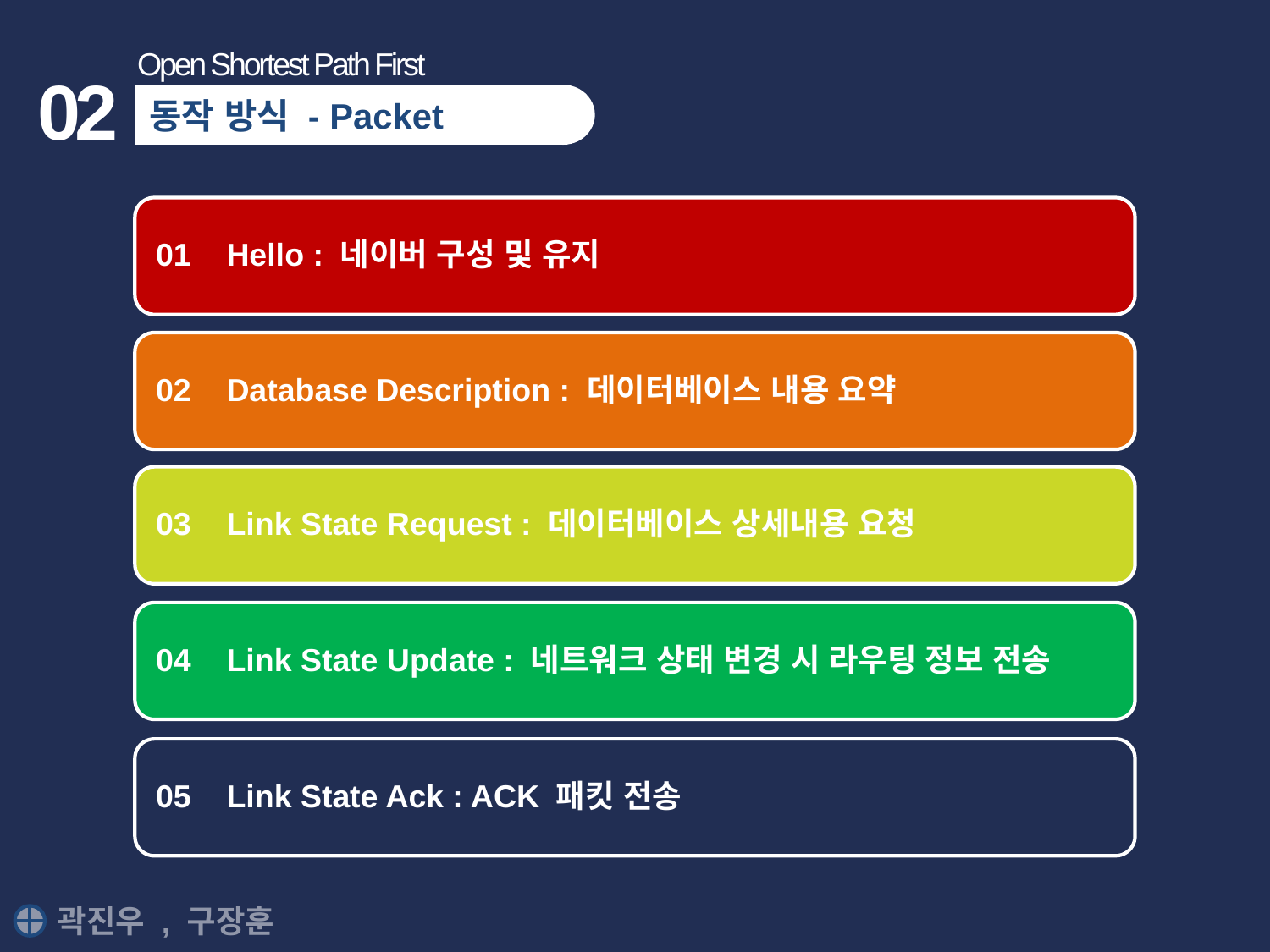

Open Shortest Path First
02

동작 방식 - Packet
01    Hello : 네이버 구성 및 유지
02    Database Description : 데이터베이스 내용 요약
03    Link State Request : 데이터베이스 상세내용 요청
04    Link State Update : 네트워크 상태 변경 시 라우팅 정보 전송
05    Link State Ack : ACK 패킷 전송
곽진우 , 구장훈